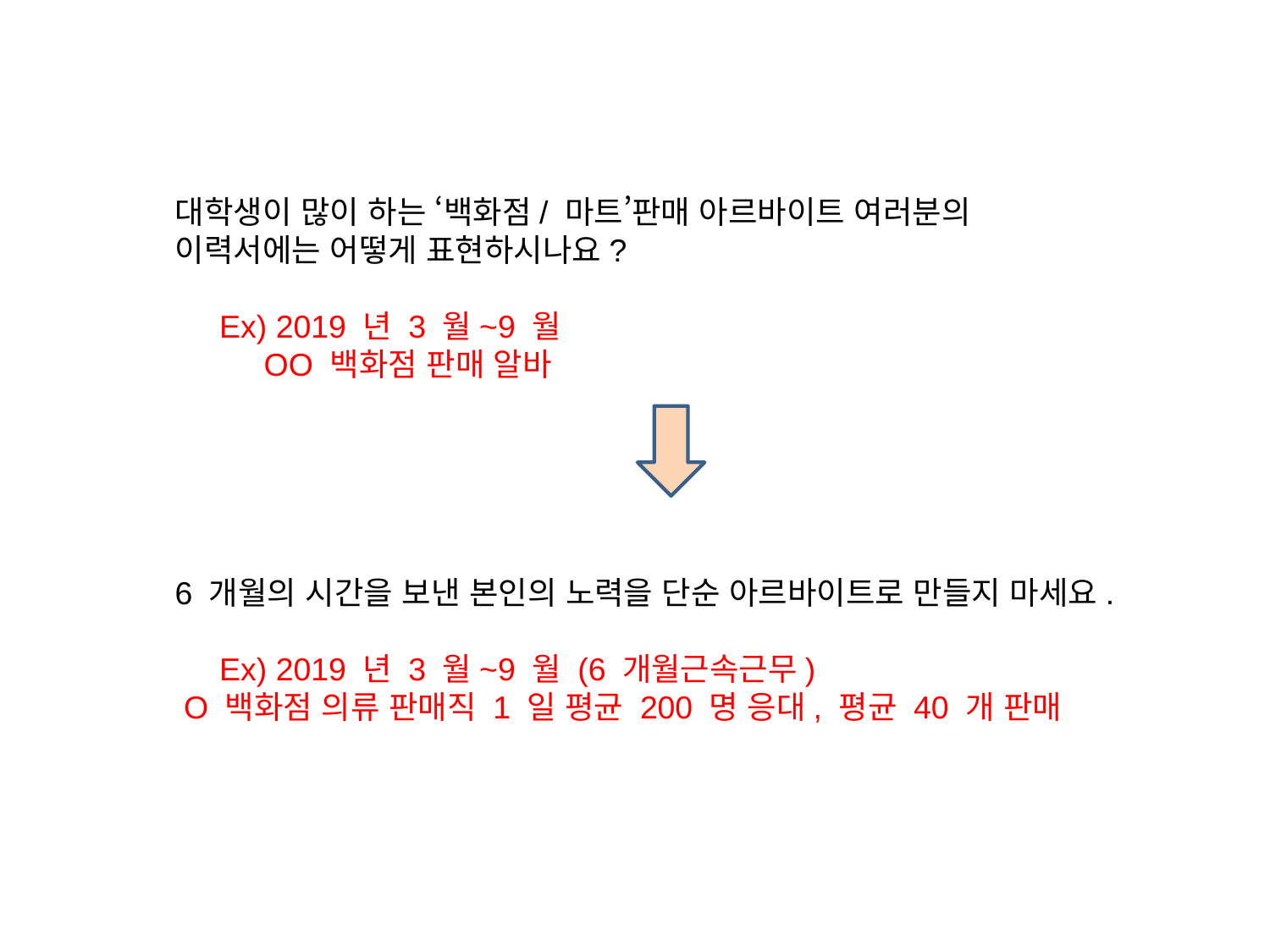

대학생이 많이 하는 ‘백화점/ 마트’판매 아르바이트 여러분의 이력서에는 어떻게 표현하시나요?

     Ex) 2019 년 3 월~9 월
          OO 백화점 판매 알바

6 개월의 시간을 보낸 본인의 노력을 단순 아르바이트로 만들지 마세요.

     Ex) 2019 년 3 월~9 월 (6 개월근속근무)
 O 백화점 의류 판매직 1 일 평균 200 명 응대, 평균 40 개 판매